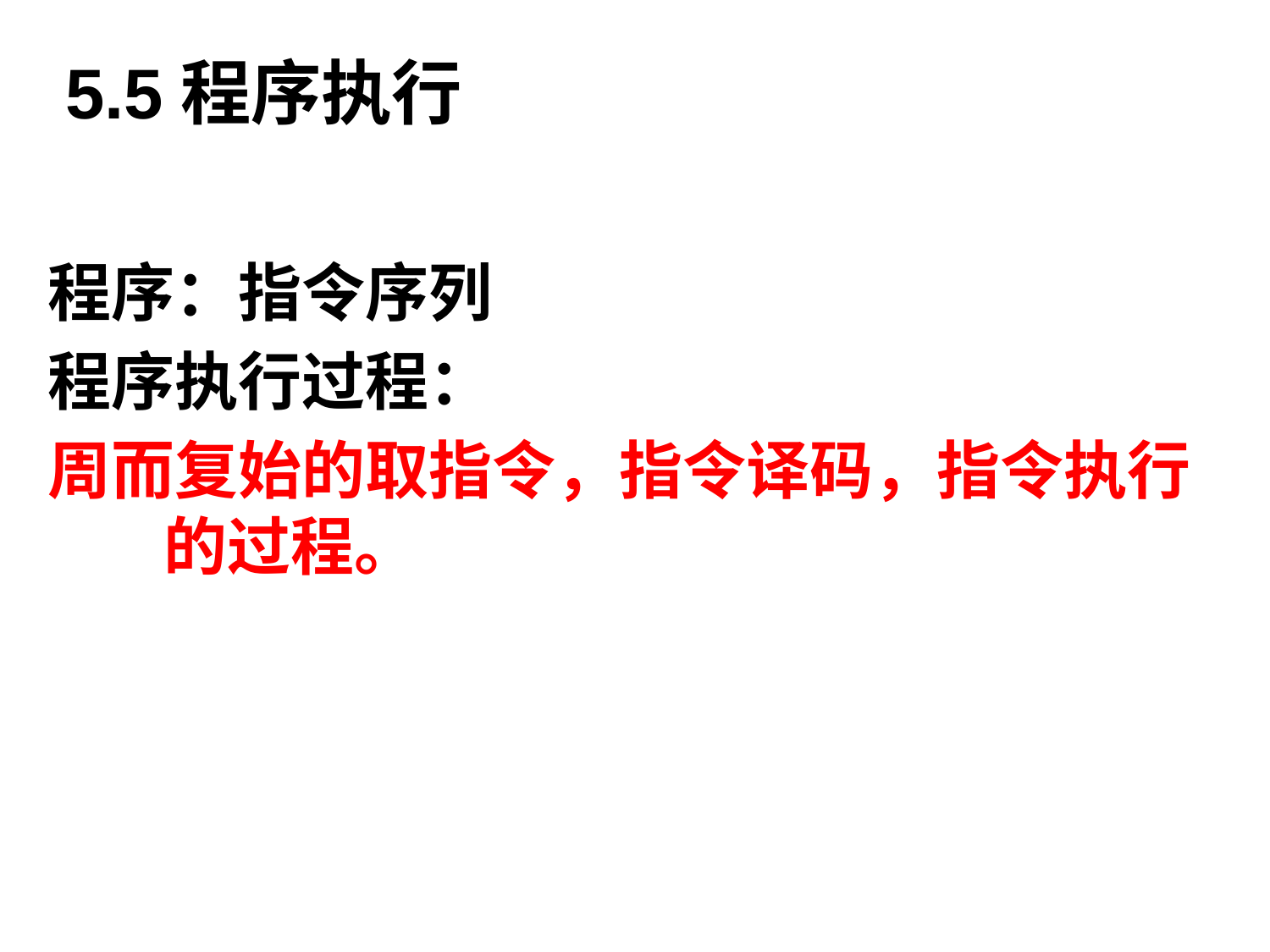

# 5.5程序执行
程序：指令序列
程序执行过程：
周而复始的取指令，指令译码，指令执行的过程。